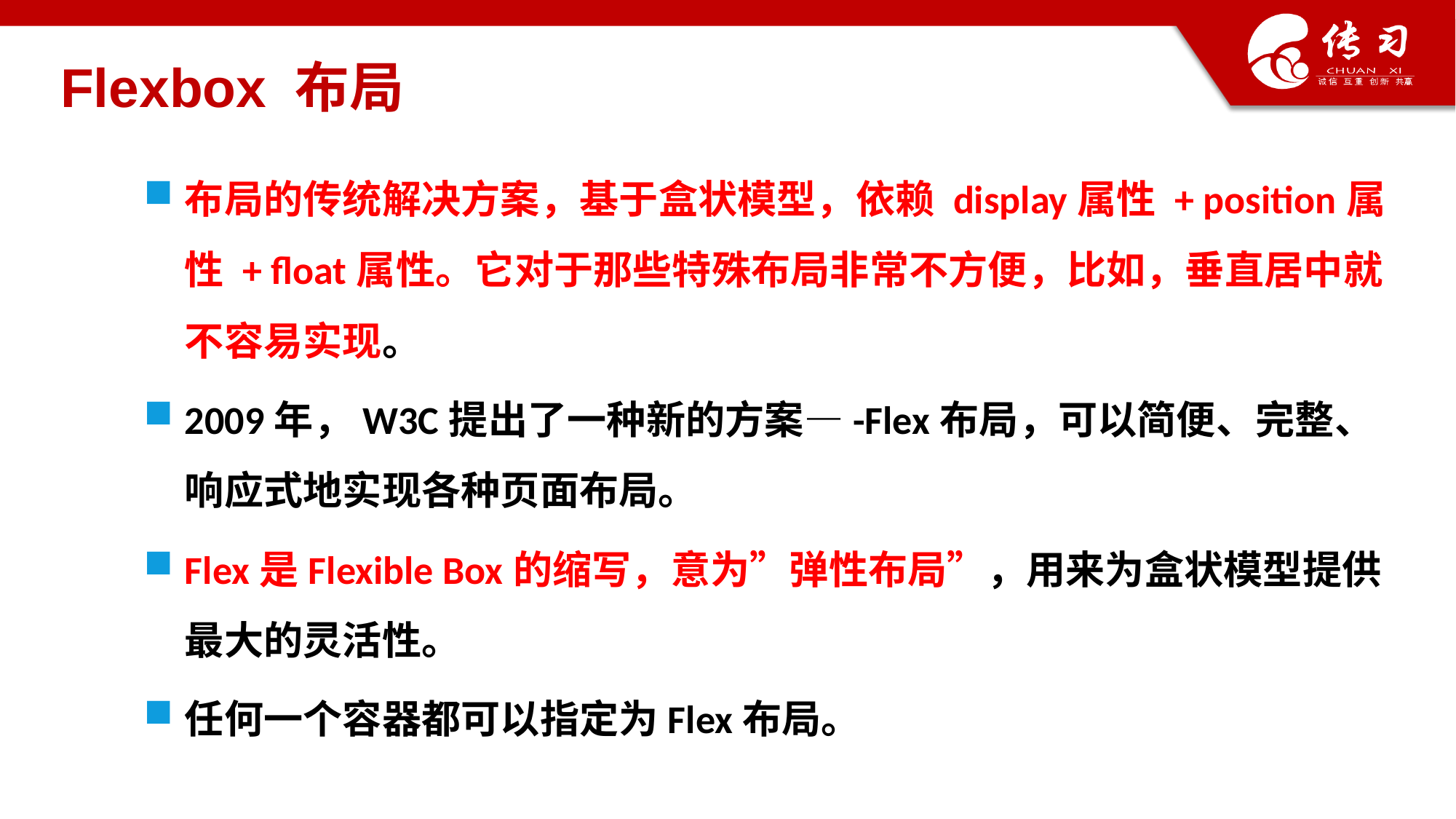

# Flexbox 布局

布局的传统解决方案，基于盒状模型，依赖 display属性 + position属性 + float属性。它对于那些特殊布局非常不方便，比如，垂直居中就不容易实现。
2009年，W3C提出了一种新的方案—-Flex布局，可以简便、完整、响应式地实现各种页面布局。
Flex是Flexible Box的缩写，意为”弹性布局”，用来为盒状模型提供最大的灵活性。
任何一个容器都可以指定为Flex布局。